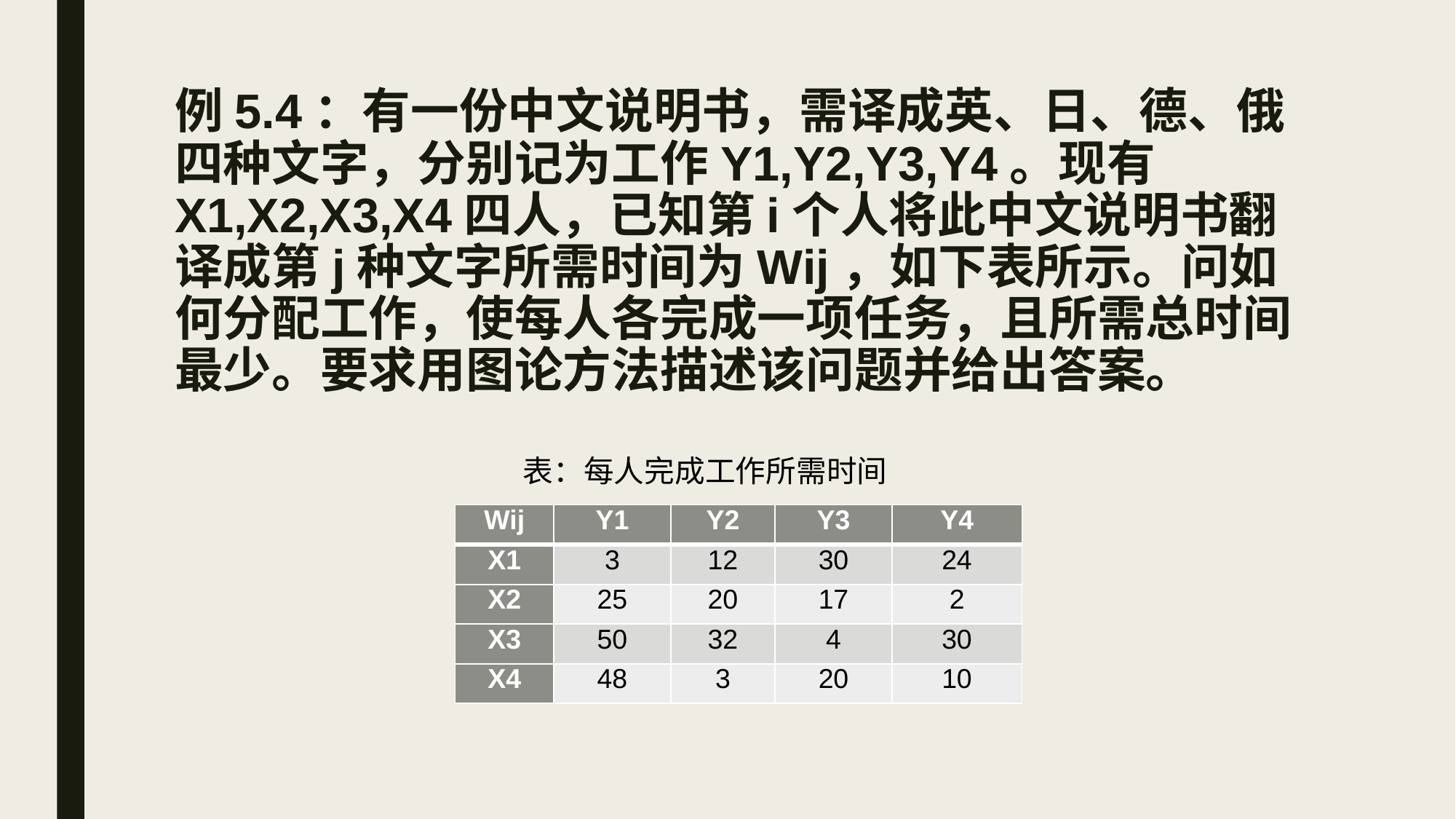

# 例5.4：有一份中文说明书，需译成英、日、德、俄四种文字，分别记为工作Y1,Y2,Y3,Y4。现有X1,X2,X3,X4四人，已知第i个人将此中文说明书翻译成第j种文字所需时间为Wij，如下表所示。问如何分配工作，使每人各完成一项任务，且所需总时间最少。要求用图论方法描述该问题并给出答案。
 表：每人完成工作所需时间
| Wij | Y1 | Y2 | Y3 | Y4 |
| --- | --- | --- | --- | --- |
| X1 | 3 | 12 | 30 | 24 |
| X2 | 25 | 20 | 17 | 2 |
| X3 | 50 | 32 | 4 | 30 |
| X4 | 48 | 3 | 20 | 10 |